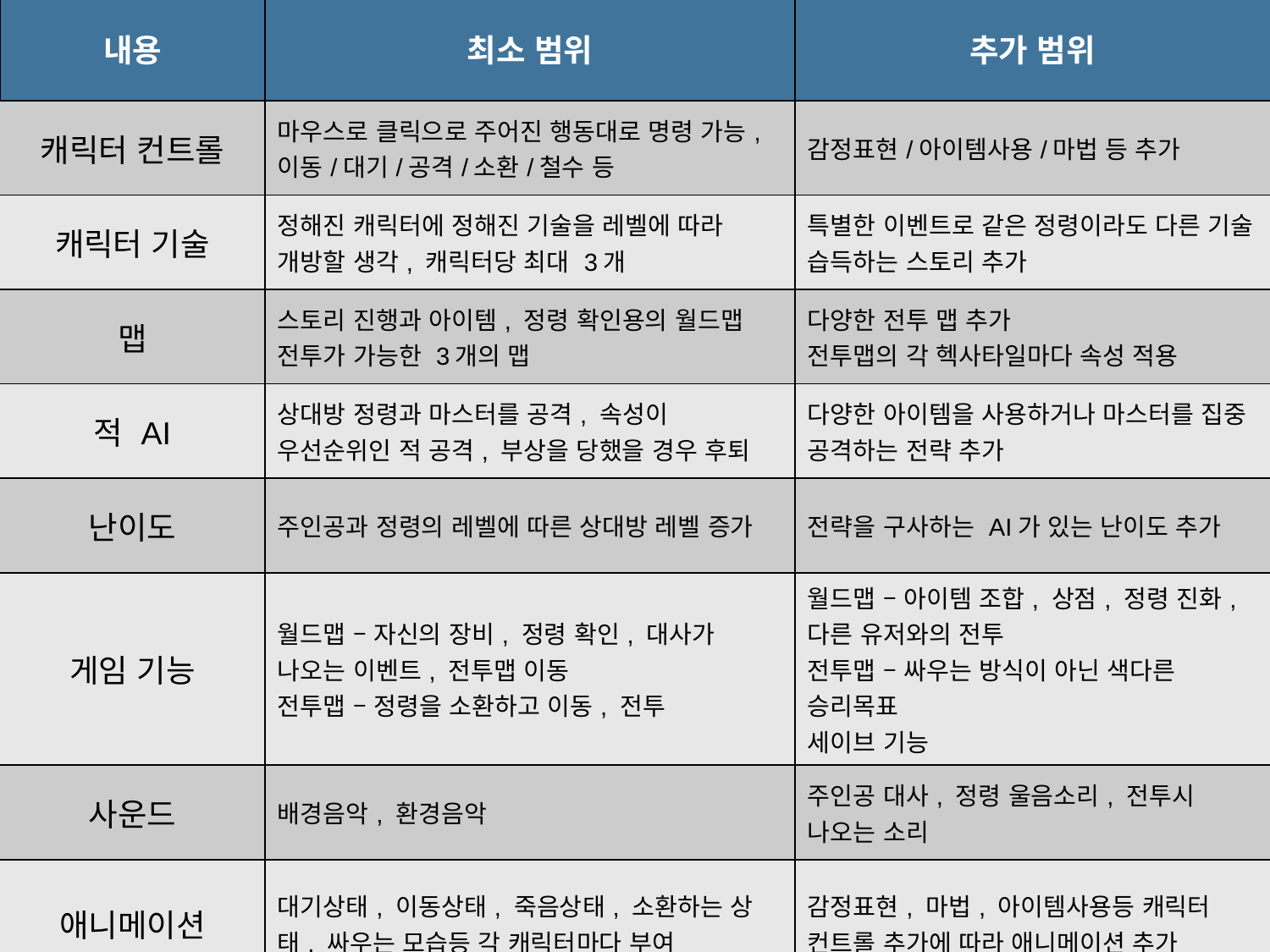

| 내용 | 최소 범위 | 추가 범위 |
| --- | --- | --- |
| 캐릭터 컨트롤 | 마우스로 클릭으로 주어진 행동대로 명령 가능, 이동/대기/공격/소환/철수 등 | 감정표현/아이템사용/마법 등 추가 |
| 캐릭터 기술 | 정해진 캐릭터에 정해진 기술을 레벨에 따라 개방할 생각, 캐릭터당 최대 3개 | 특별한 이벤트로 같은 정령이라도 다른 기술 습득하는 스토리 추가 |
| 맵 | 스토리 진행과 아이템, 정령 확인용의 월드맵 전투가 가능한 3개의 맵 | 다양한 전투 맵 추가 전투맵의 각 헥사타일마다 속성 적용 |
| 적 AI | 상대방 정령과 마스터를 공격, 속성이 우선순위인 적 공격, 부상을 당했을 경우 후퇴 | 다양한 아이템을 사용하거나 마스터를 집중 공격하는 전략 추가 |
| 난이도 | 주인공과 정령의 레벨에 따른 상대방 레벨 증가 | 전략을 구사하는 AI가 있는 난이도 추가 |
| 게임 기능 | 월드맵 – 자신의 장비, 정령 확인, 대사가 나오는 이벤트, 전투맵 이동 전투맵 – 정령을 소환하고 이동, 전투 | 월드맵 – 아이템 조합, 상점, 정령 진화, 다른 유저와의 전투 전투맵 – 싸우는 방식이 아닌 색다른 승리목표 세이브 기능 |
| 사운드 | 배경음악, 환경음악 | 주인공 대사, 정령 울음소리, 전투시 나오는 소리 |
| 애니메이션 | 대기상태, 이동상태, 죽음상태, 소환하는 상태, 싸우는 모습등 각 캐릭터마다 부여 | 감정표현, 마법, 아이템사용등 캐릭터 컨트롤 추가에 따라 애니메이션 추가 |